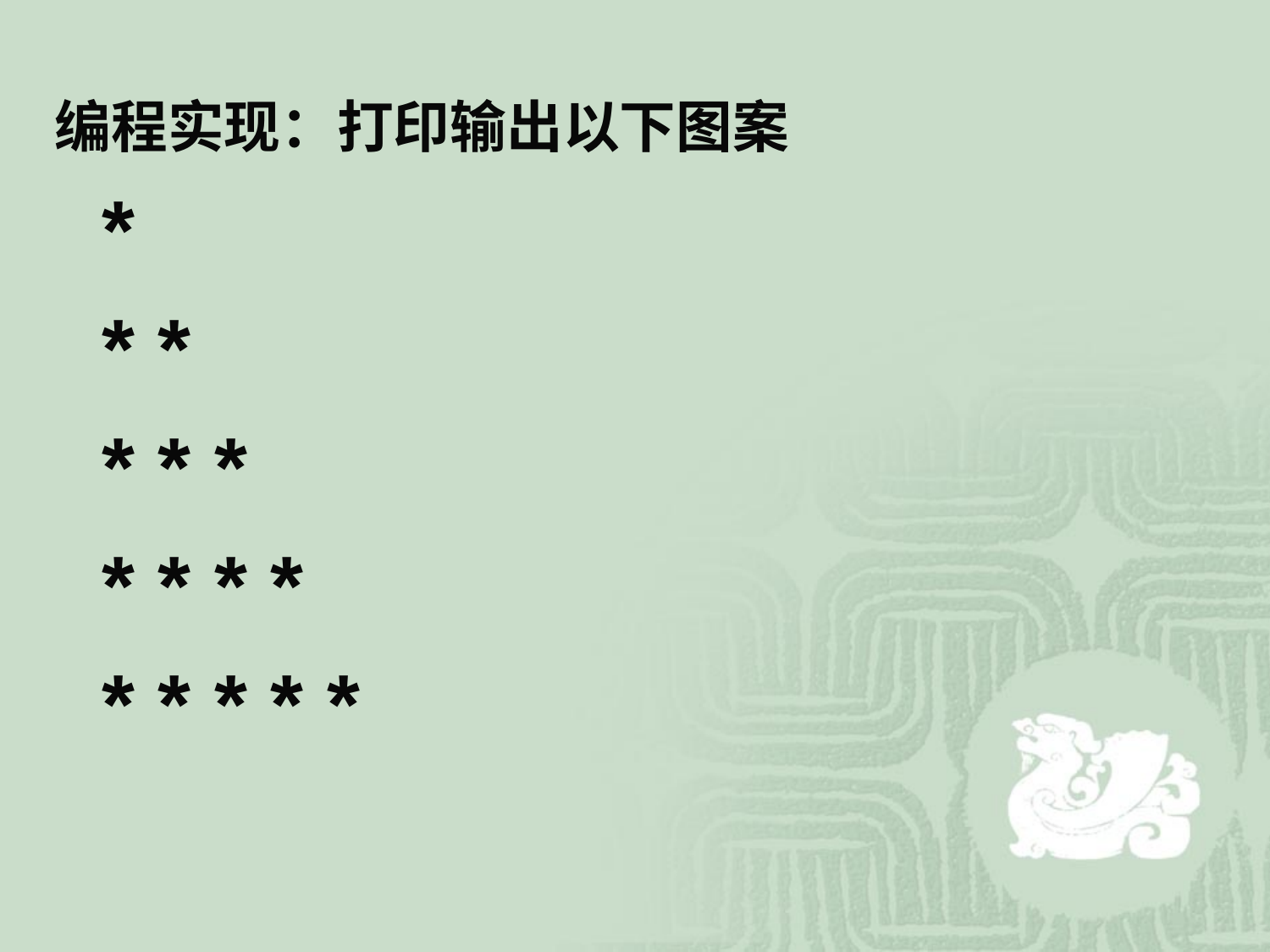

编程实现：打印输出以下图案
  *
  * *
  * * *
  * * * *
  * * * * *